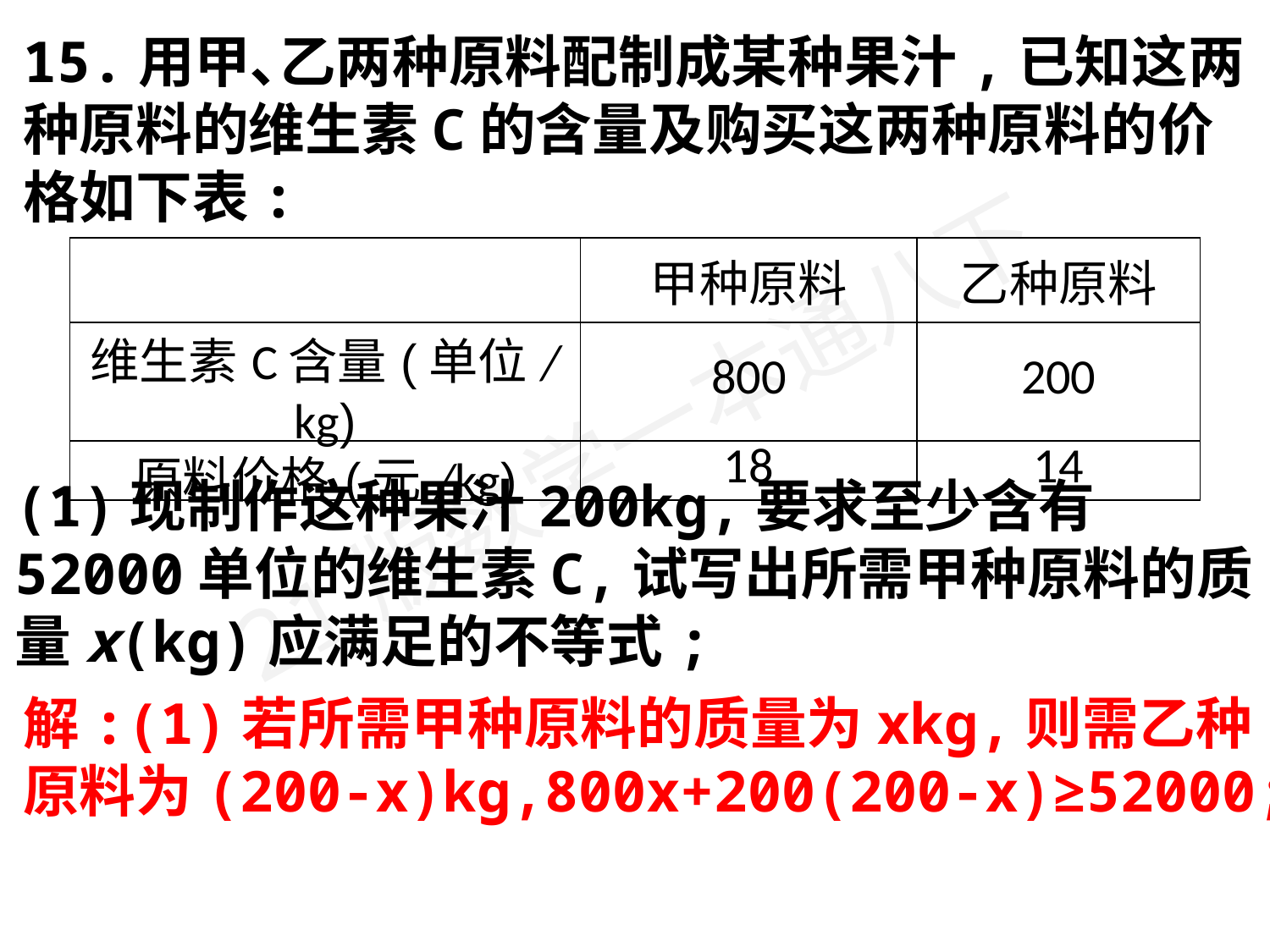

15.用甲､乙两种原料配制成某种果汁,已知这两种原料的维生素C的含量及购买这两种原料的价格如下表:
|  | 甲种原料 | 乙种原料 |
| --- | --- | --- |
| 维生素C含量(单位/kg) | 800 | 200 |
| 原料价格(元/kg) | 18 | 14 |
(1)现制作这种果汁200kg,要求至少含有52000单位的维生素C,试写出所需甲种原料的质量x(kg)应满足的不等式;
解:(1)若所需甲种原料的质量为xkg,则需乙种原料为(200-x)kg,800x+200(200-x)≥52000;